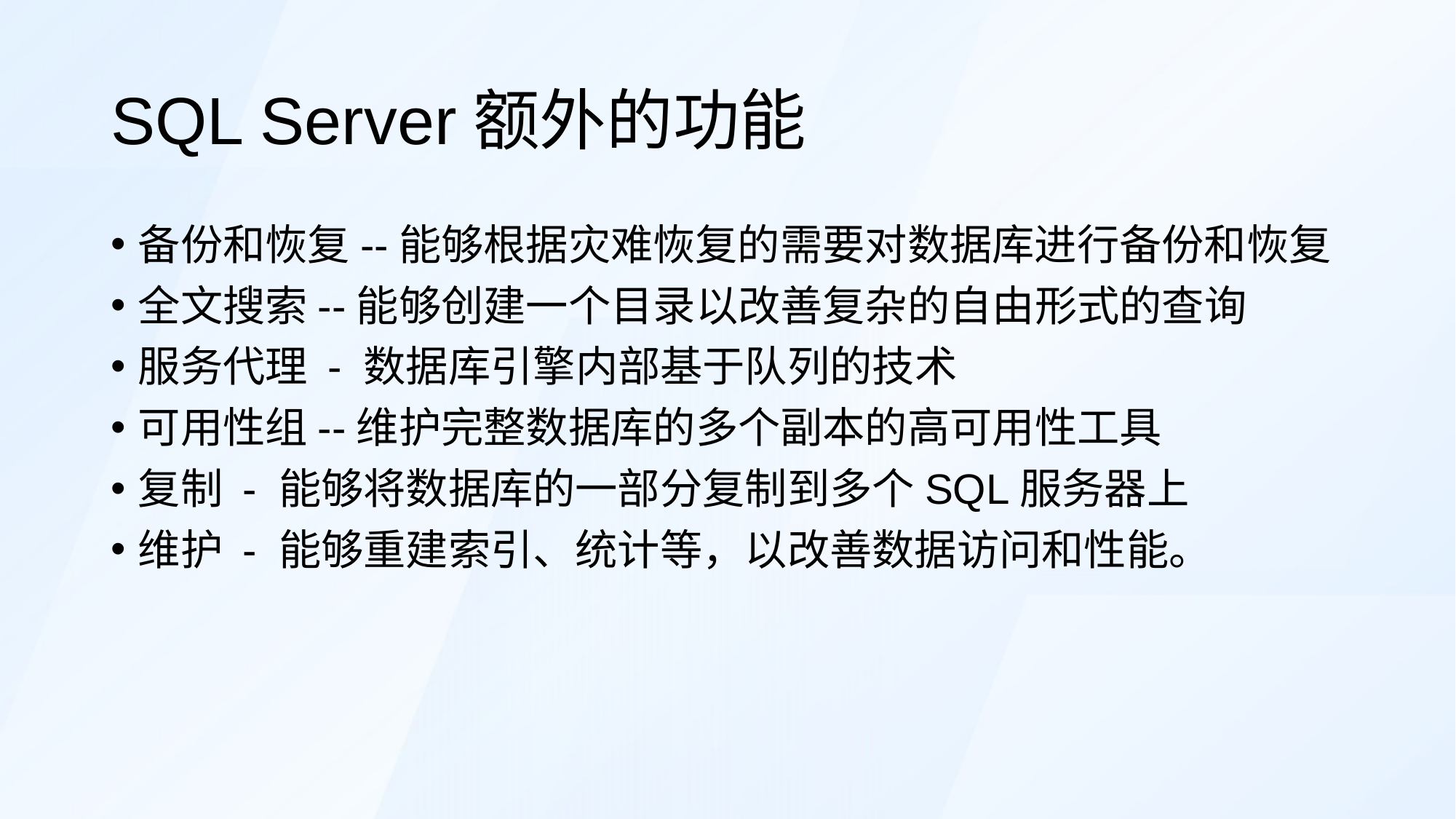

# SQL Server额外的功能
备份和恢复--能够根据灾难恢复的需要对数据库进行备份和恢复
全文搜索--能够创建一个目录以改善复杂的自由形式的查询
服务代理 - 数据库引擎内部基于队列的技术
可用性组--维护完整数据库的多个副本的高可用性工具
复制 - 能够将数据库的一部分复制到多个SQL服务器上
维护 - 能够重建索引、统计等，以改善数据访问和性能。